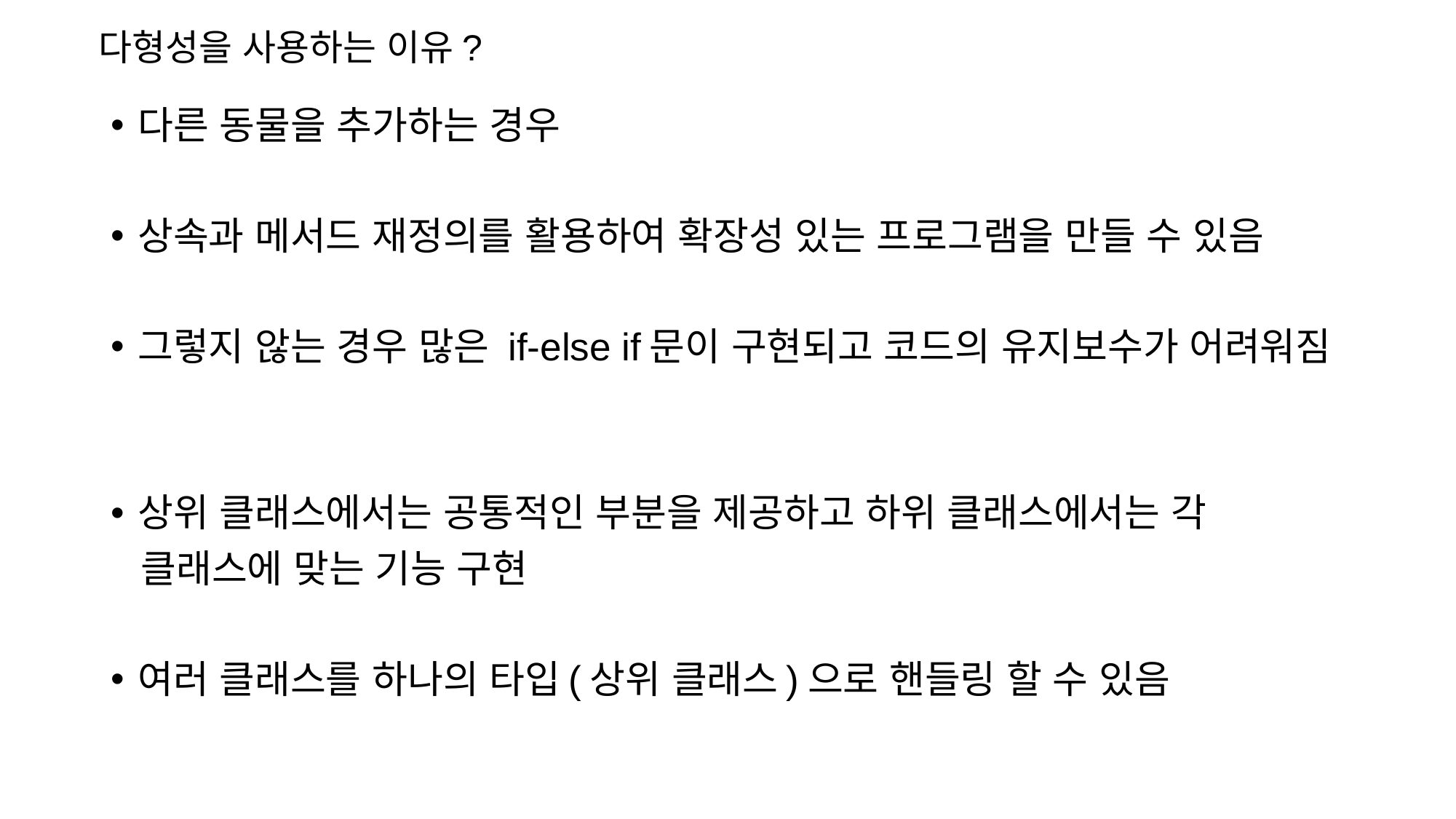

# 다형성을 사용하는 이유?
다른 동물을 추가하는 경우

상속과 메서드 재정의를 활용하여 확장성 있는 프로그램을 만들 수 있음

그렇지 않는 경우 많은 if-else if문이 구현되고 코드의 유지보수가 어려워짐

상위 클래스에서는 공통적인 부분을 제공하고 하위 클래스에서는 각
  클래스에 맞는 기능 구현

여러 클래스를 하나의 타입(상위 클래스)으로 핸들링 할 수 있음